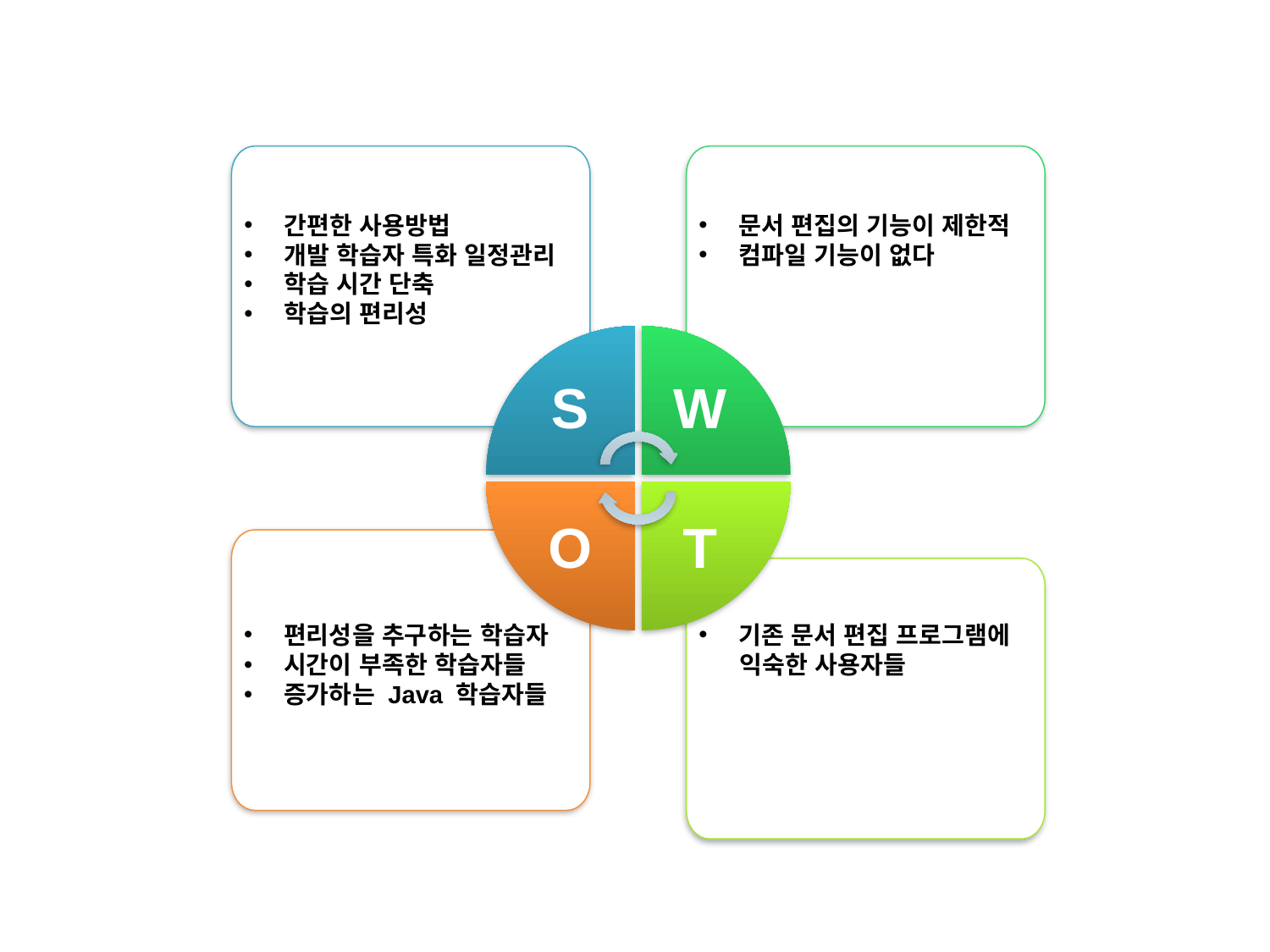

간편한 사용방법
개발 학습자 특화 일정관리
학습 시간 단축
학습의 편리성
문서 편집의 기능이 제한적
컴파일 기능이 없다

S
W

O
T

편리성을 추구하는 학습자
시간이 부족한 학습자들
증가하는 Java 학습자들

기존 문서 편집 프로그램에
     익숙한 사용자들